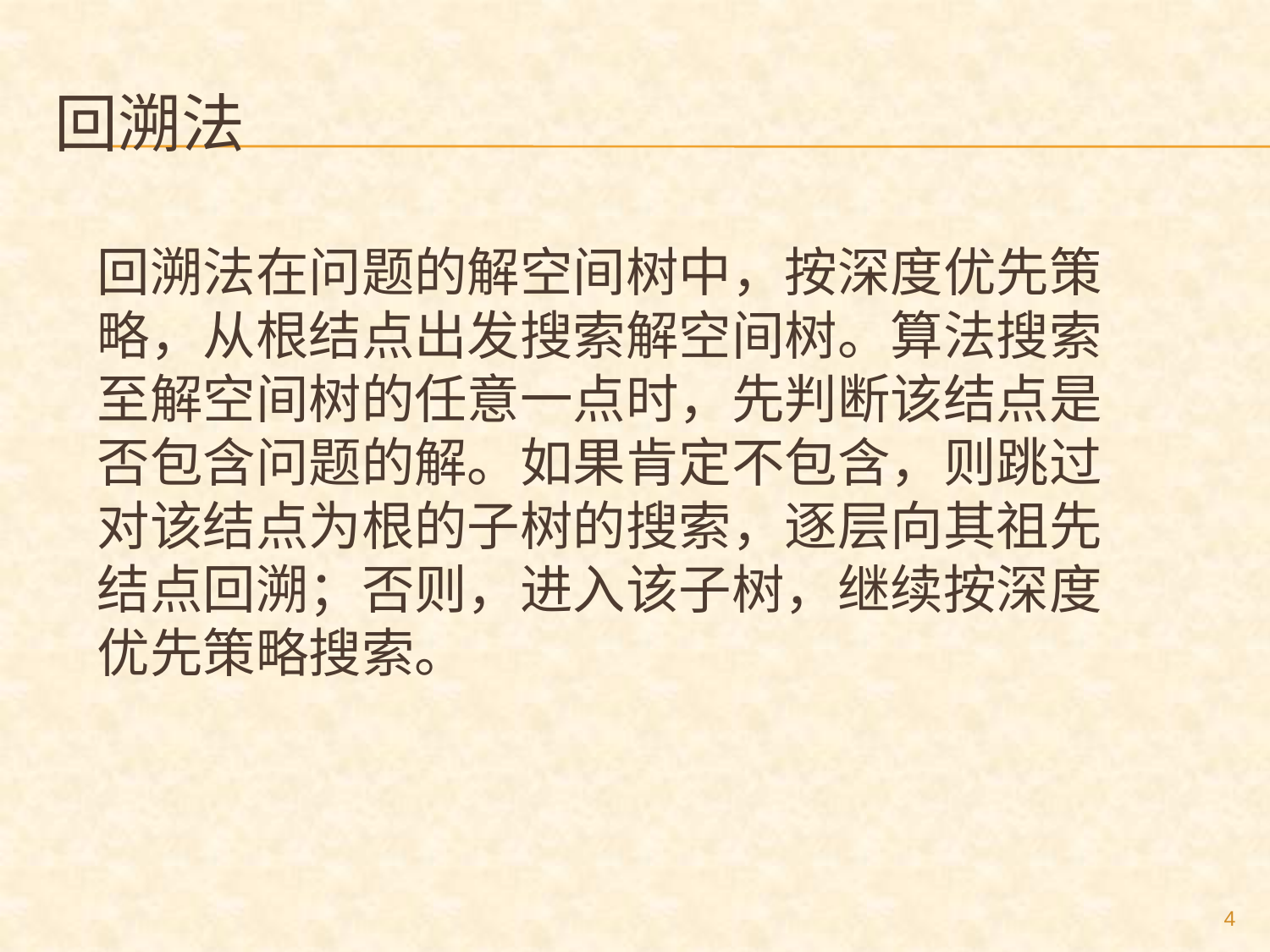

# 回溯法
回溯法在问题的解空间树中，按深度优先策略，从根结点出发搜索解空间树。算法搜索至解空间树的任意一点时，先判断该结点是否包含问题的解。如果肯定不包含，则跳过对该结点为根的子树的搜索，逐层向其祖先结点回溯；否则，进入该子树，继续按深度优先策略搜索。
4